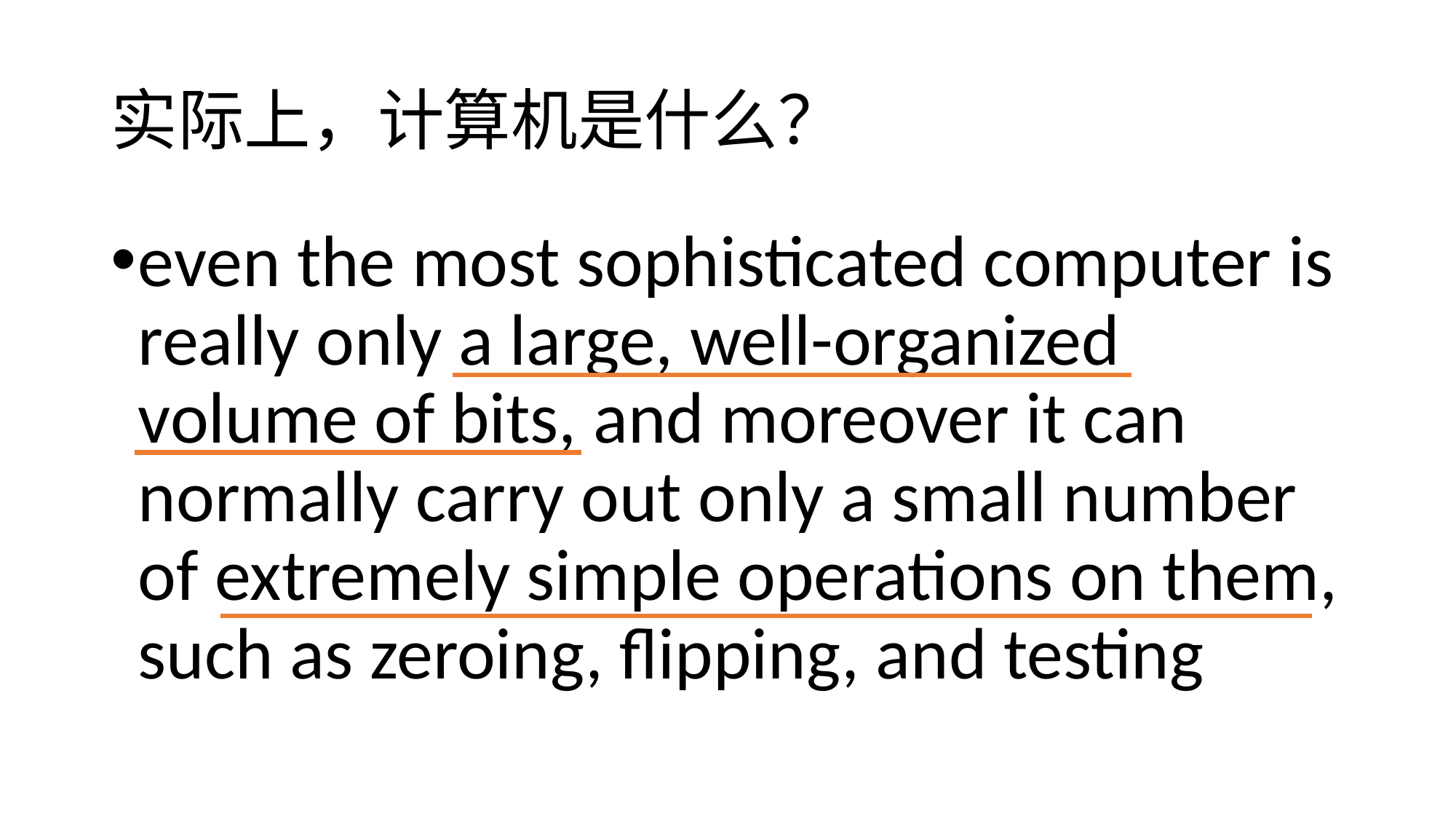

# 实际上，计算机是什么？
even the most sophisticated computer is really only a large, well-organized volume of bits, and moreover it can normally carry out only a small number of extremely simple operations on them, such as zeroing, flipping, and testing